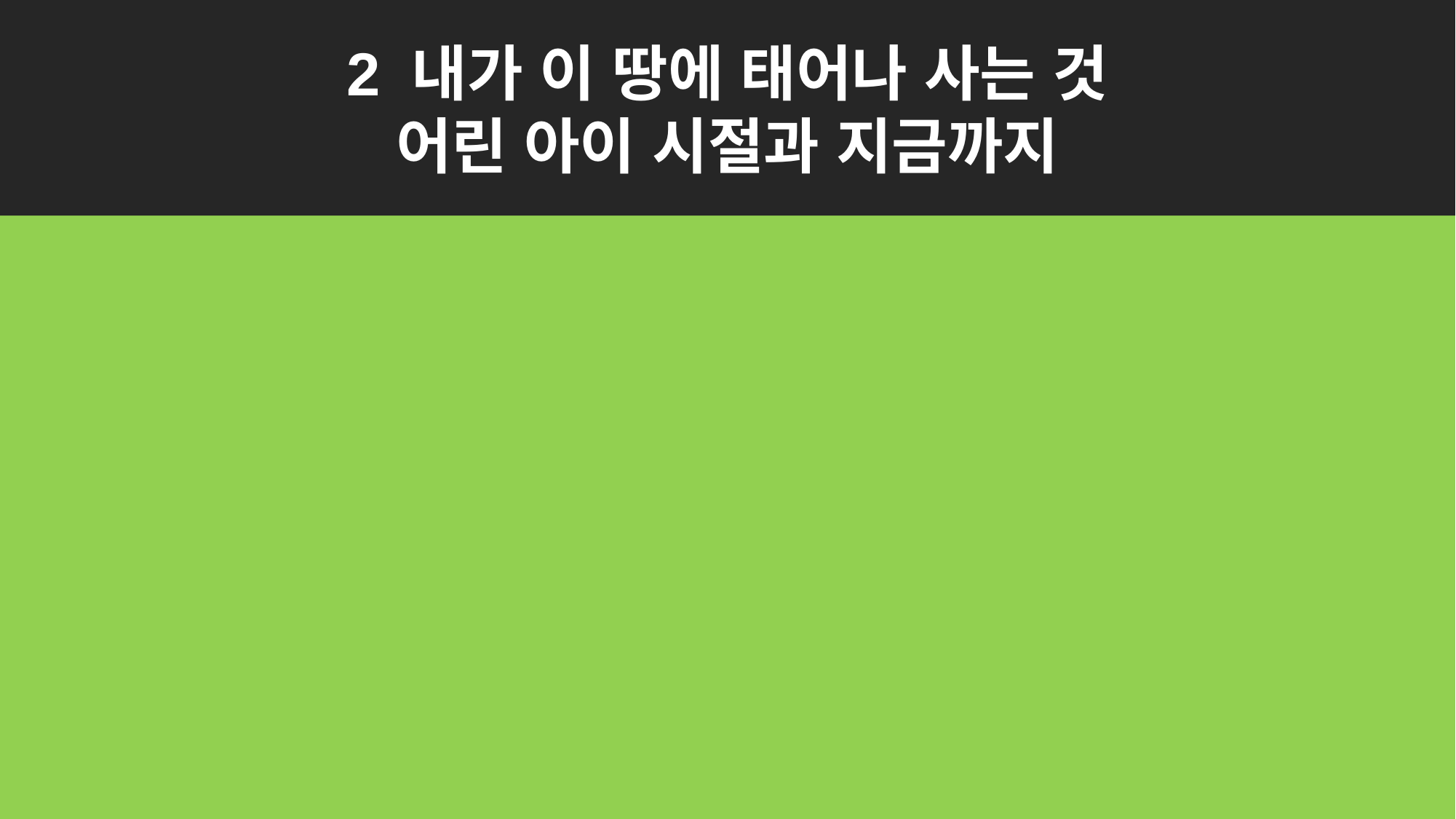

2 내가 이 땅에 태어나 사는 것
어린 아이 시절과 지금까지